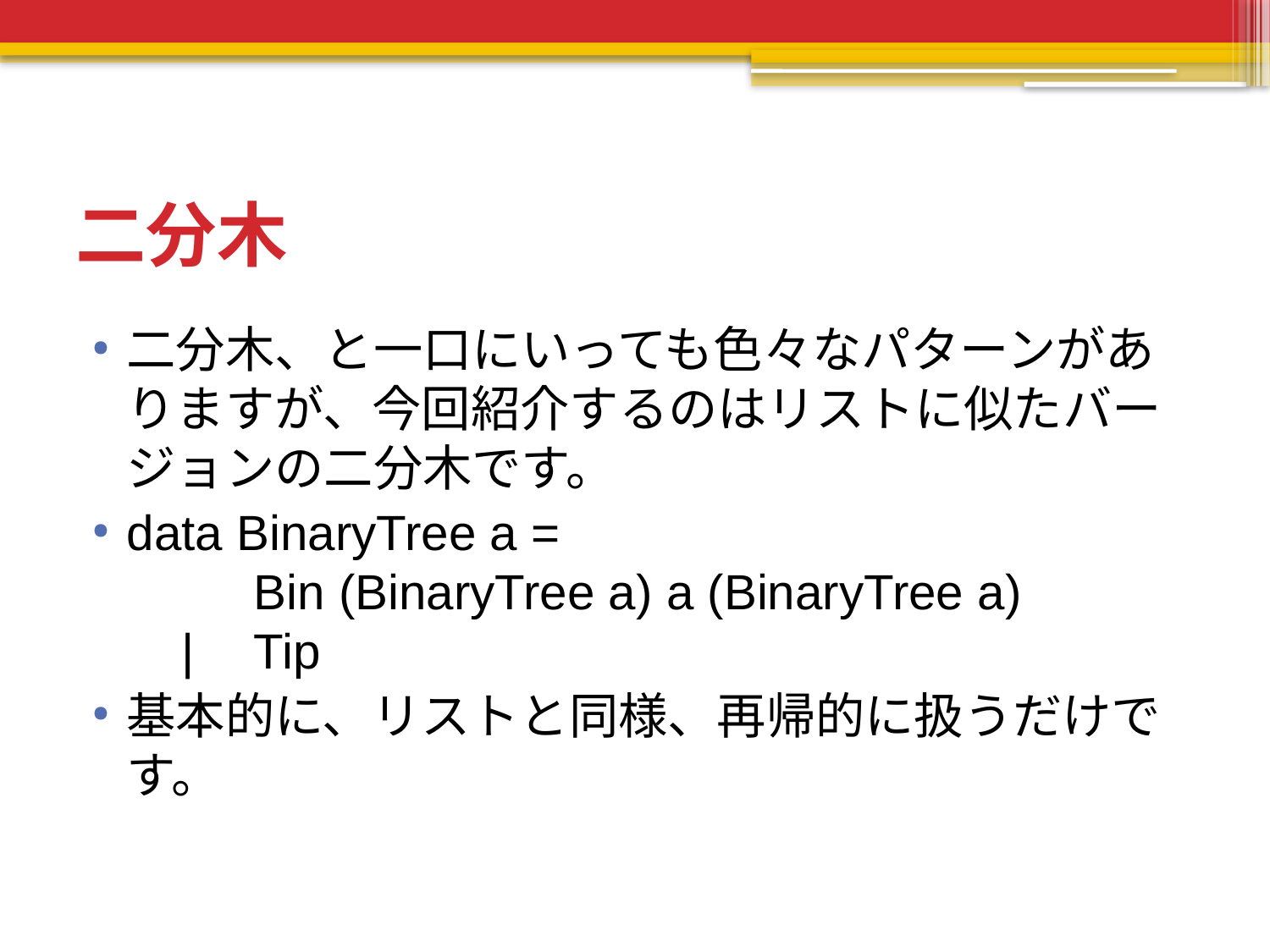

# 二分木
二分木、と一口にいっても色々なパターンがありますが、今回紹介するのはリストに似たバージョンの二分木です。
data BinaryTree a =
	Bin (BinaryTree a) a (BinaryTree a)
    |	Tip
基本的に、リストと同様、再帰的に扱うだけです。